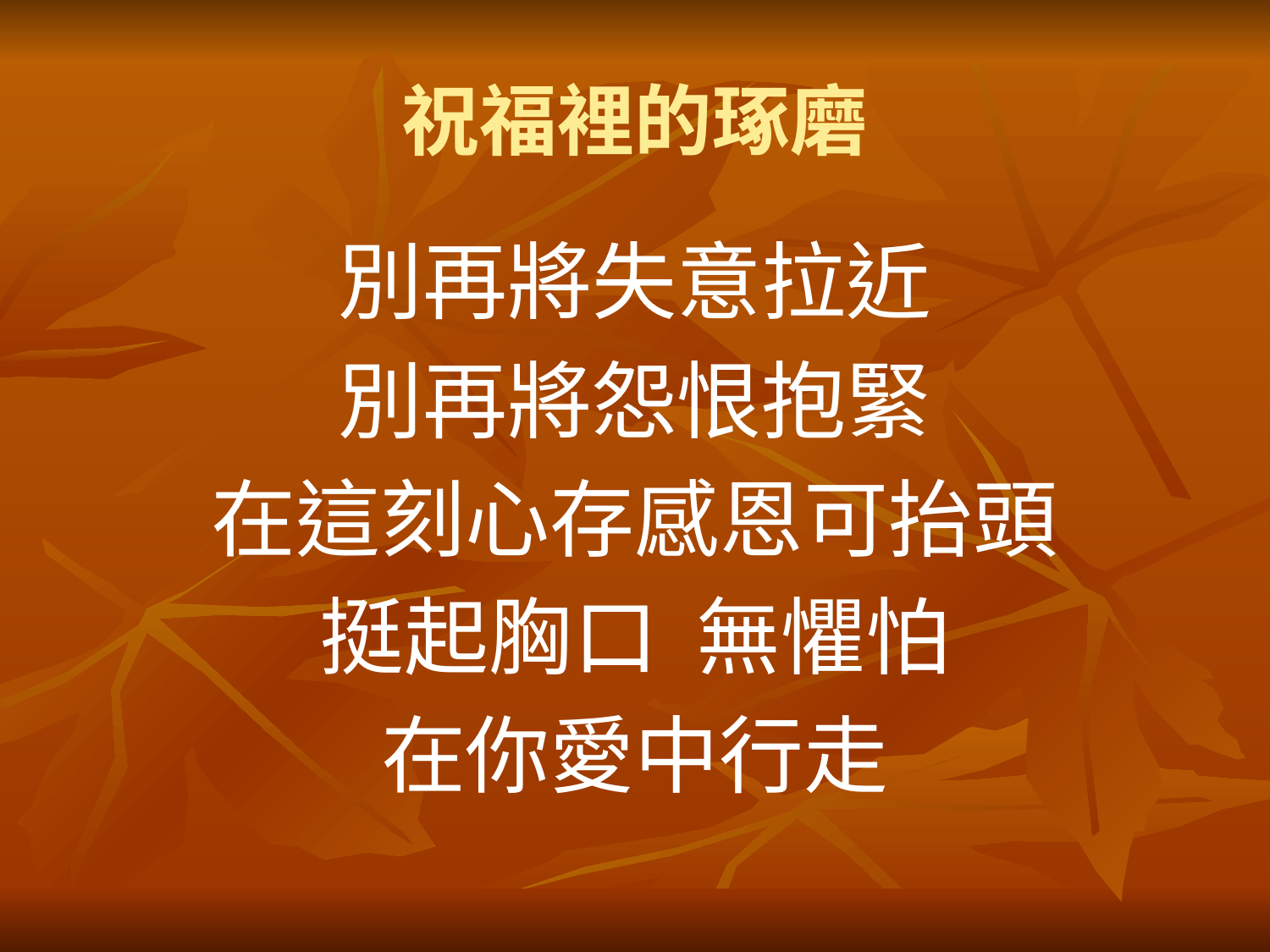

# 祝福裡的琢磨
別再將失意拉近
別再將怨恨抱緊
在這刻心存感恩可抬頭
挺起胸口  無懼怕
在你愛中行走